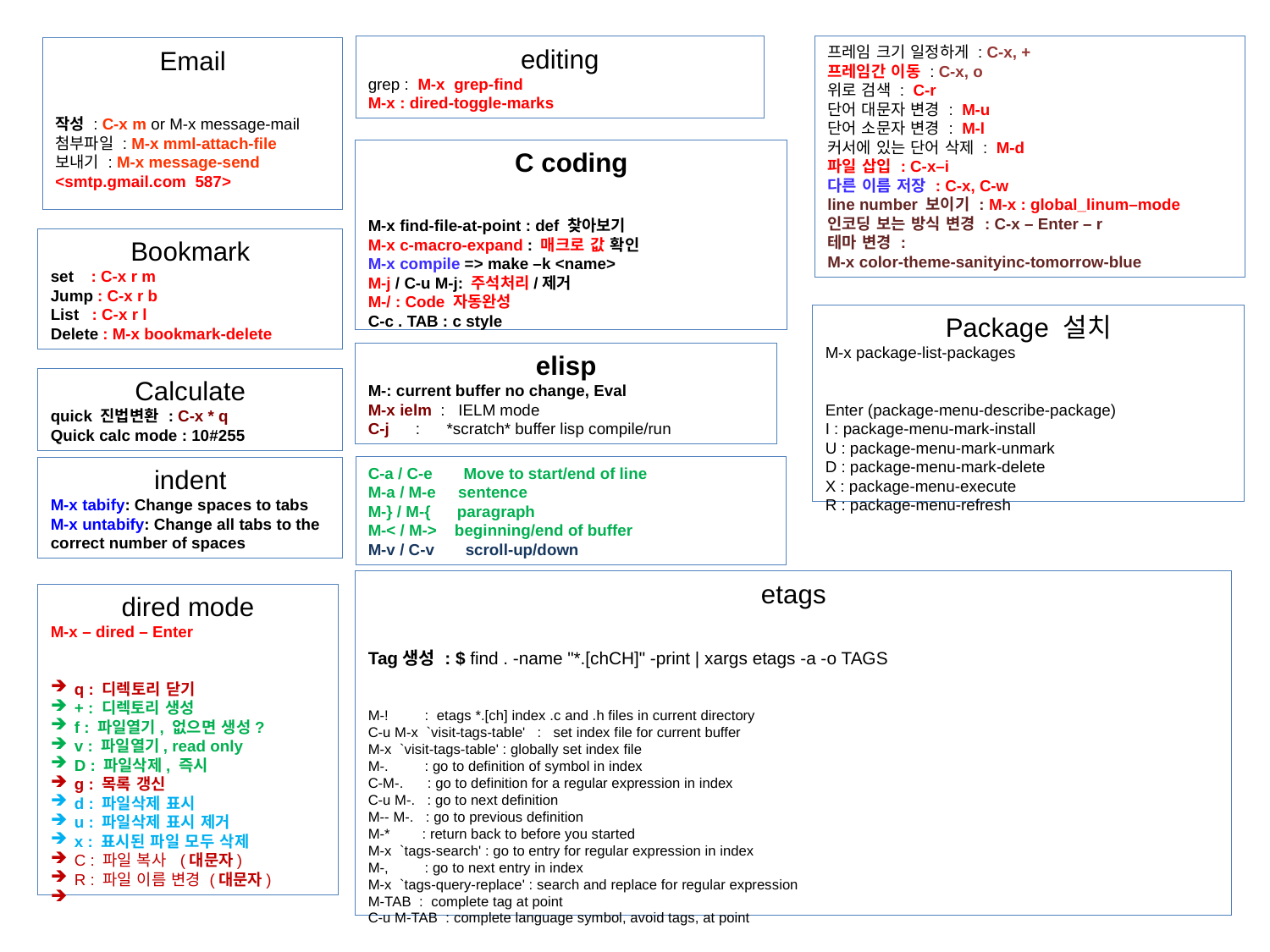

editing
grep :  M-x  grep-find
M-x : dired-toggle-marks
프레임 크기 일정하게 : C-x, +
프레임간 이동 : C-x, o
위로 검색 :  C-r
단어 대문자 변경 :  M-u
단어 소문자 변경 :  M-l
커서에 있는 단어 삭제 :  M-d
파일 삽입 : C-x–i
다른 이름 저장 : C-x, C-w
line number 보이기 : M-x : global_linum–mode
인코딩 보는 방식 변경 : C-x – Enter – r
테마 변경 :
M-x color-theme-sanityinc-tomorrow-blue
Email

작성 : C-x m or M-x message-mail
첨부파일 : M-x mml-attach-file
보내기 : M-x message-send
<smtp.gmail.com  587>

C coding

M-x find-file-at-point : def 찾아보기
M-x c-macro-expand : 매크로 값 확인
M-x compile => make –k <name>
M-j / C-u M-j: 주석처리/제거
M-/ : Code 자동완성
C-c . TAB : c style
Bookmark
set    : C-x r m
Jump : C-x r b
List   : C-x r l
Delete : M-x bookmark-delete
Package 설치
M-x package-list-packages

Enter (package-menu-describe-package)
I : package-menu-mark-install
U : package-menu-mark-unmark
D : package-menu-mark-delete
X : package-menu-execute
R : package-menu-refresh
elisp
M-: current buffer no change, Eval
M-x ielm  :   IELM mode
C-j      :      *scratch* buffer lisp compile/run
Calculate
quick 진법변환 : C-x * q
Quick calc mode : 10#255
C-a / C-e       Move to start/end of line
M-a / M-e     sentence
M-} / M-{      paragraph
M-< / M->    beginning/end of buffer
M-v / C-v       scroll-up/down
indent
M-x tabify: Change spaces to tabs
M-x untabify: Change all tabs to the correct number of spaces
etags

Tag생성 : $ find . -name "*.[chCH]" -print | xargs etags -a -o TAGS

M-!         :  etags *.[ch] index .c and .h files in current directory
C-u M-x  `visit-tags-table'   :   set index file for current buffer
M-x  `visit-tags-table' : globally set index file
M-.         : go to definition of symbol in index
C-M-.      : go to definition for a regular expression in index
C-u M-.   : go to next definition
M-- M-.   : go to previous definition
M-*        : return back to before you started
M-x  `tags-search' : go to entry for regular expression in index
M-,         : go to next entry in index
M-x  `tags-query-replace' : search and replace for regular expression
M-TAB  :  complete tag at point
C-u M-TAB  : complete language symbol, avoid tags, at point

dired mode
M-x – dired – Enter

q : 디렉토리 닫기
+ : 디렉토리 생성
f : 파일열기, 없으면 생성?
v : 파일열기, read only
D : 파일삭제, 즉시
g : 목록 갱신
d : 파일삭제 표시
u : 파일삭제 표시 제거
x : 표시된 파일 모두 삭제
C : 파일 복사  (대문자)
R : 파일 이름 변경 (대문자)